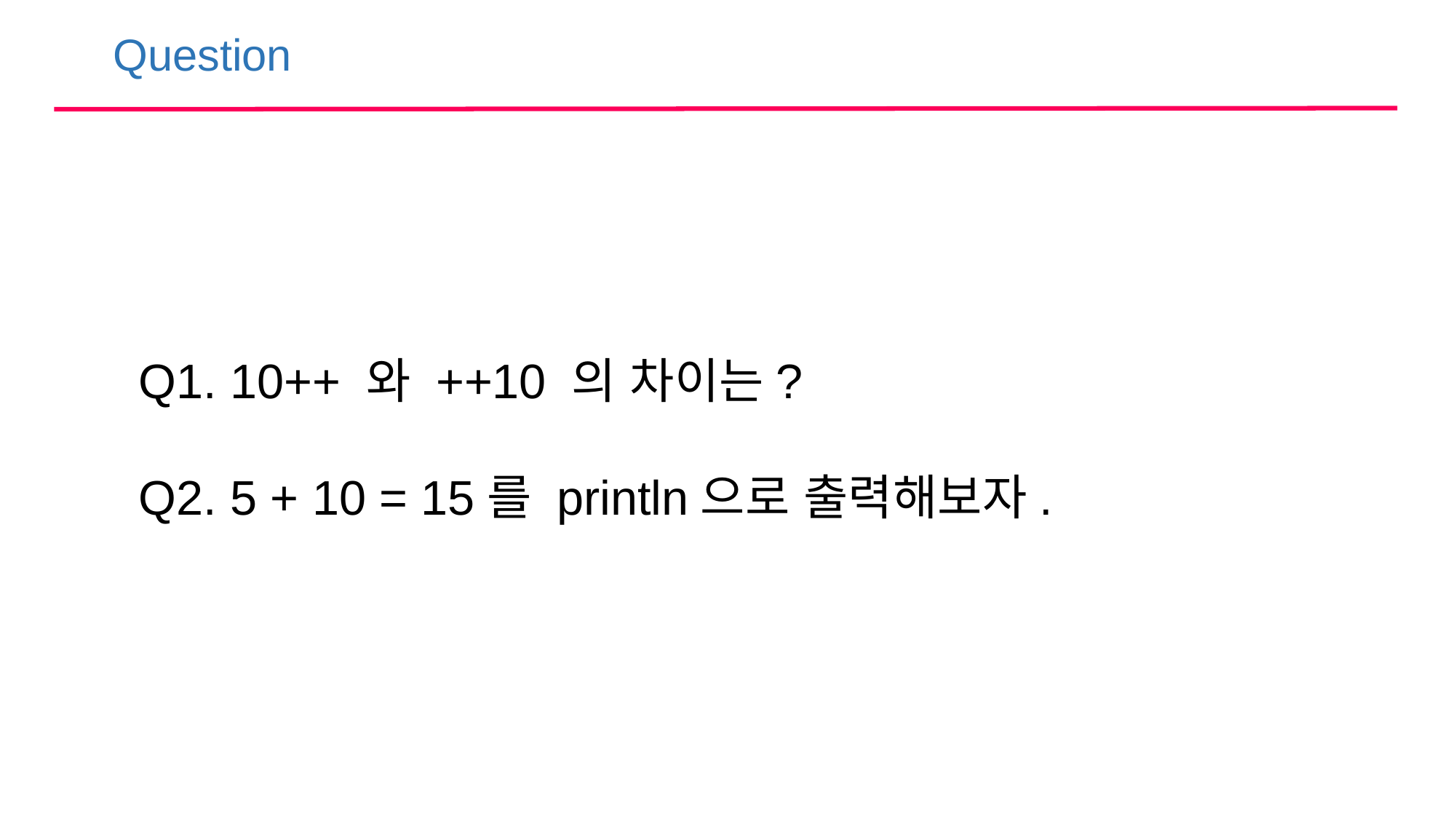

Question
Q1. 10++ 와 ++10 의 차이는?
Q2. 5 + 10 = 15를 println으로 출력해보자.